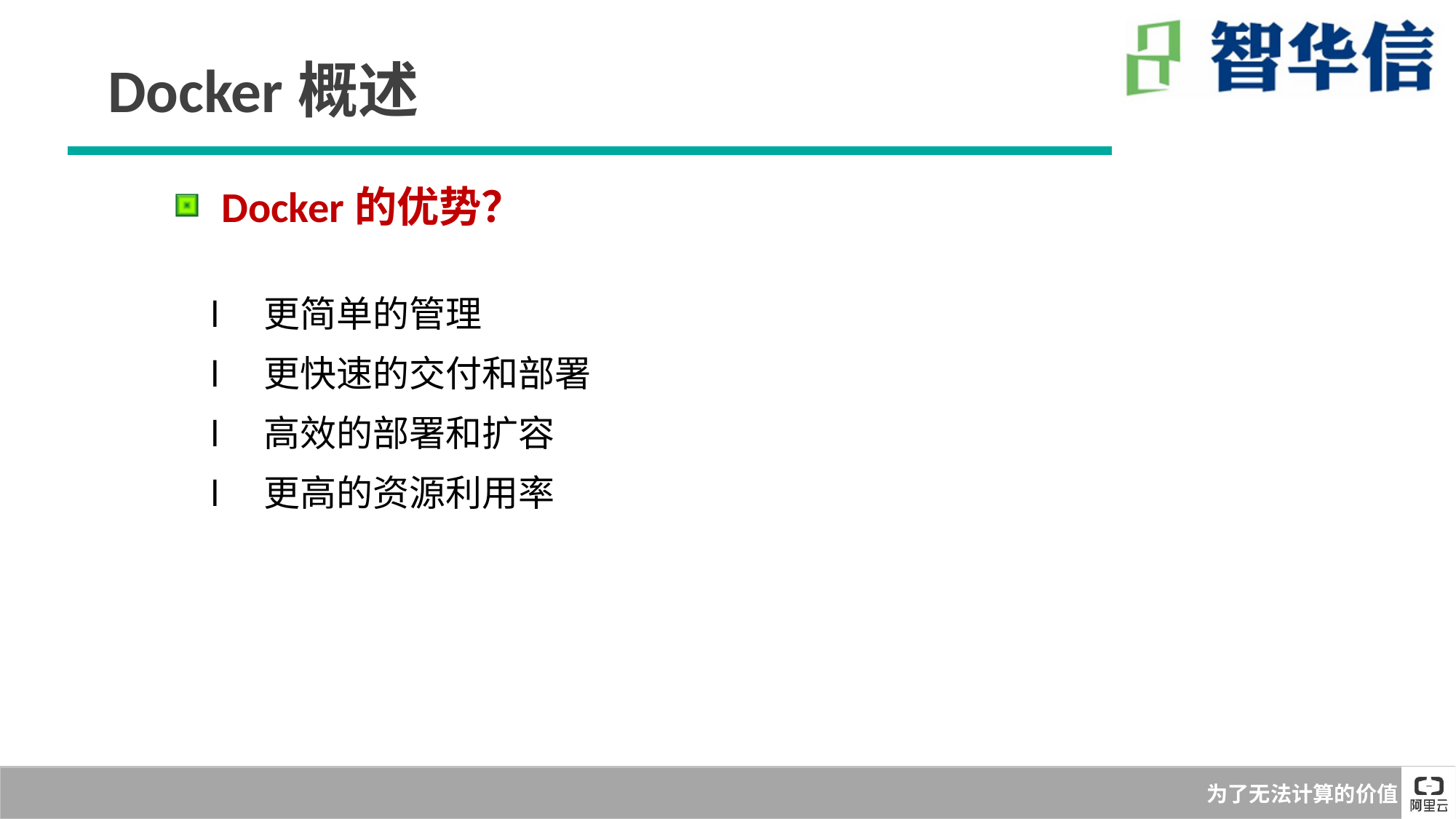

Docker概述
  Docker的优势？
l    更简单的管理
l    更快速的交付和部署
l    高效的部署和扩容
l    更高的资源利用率